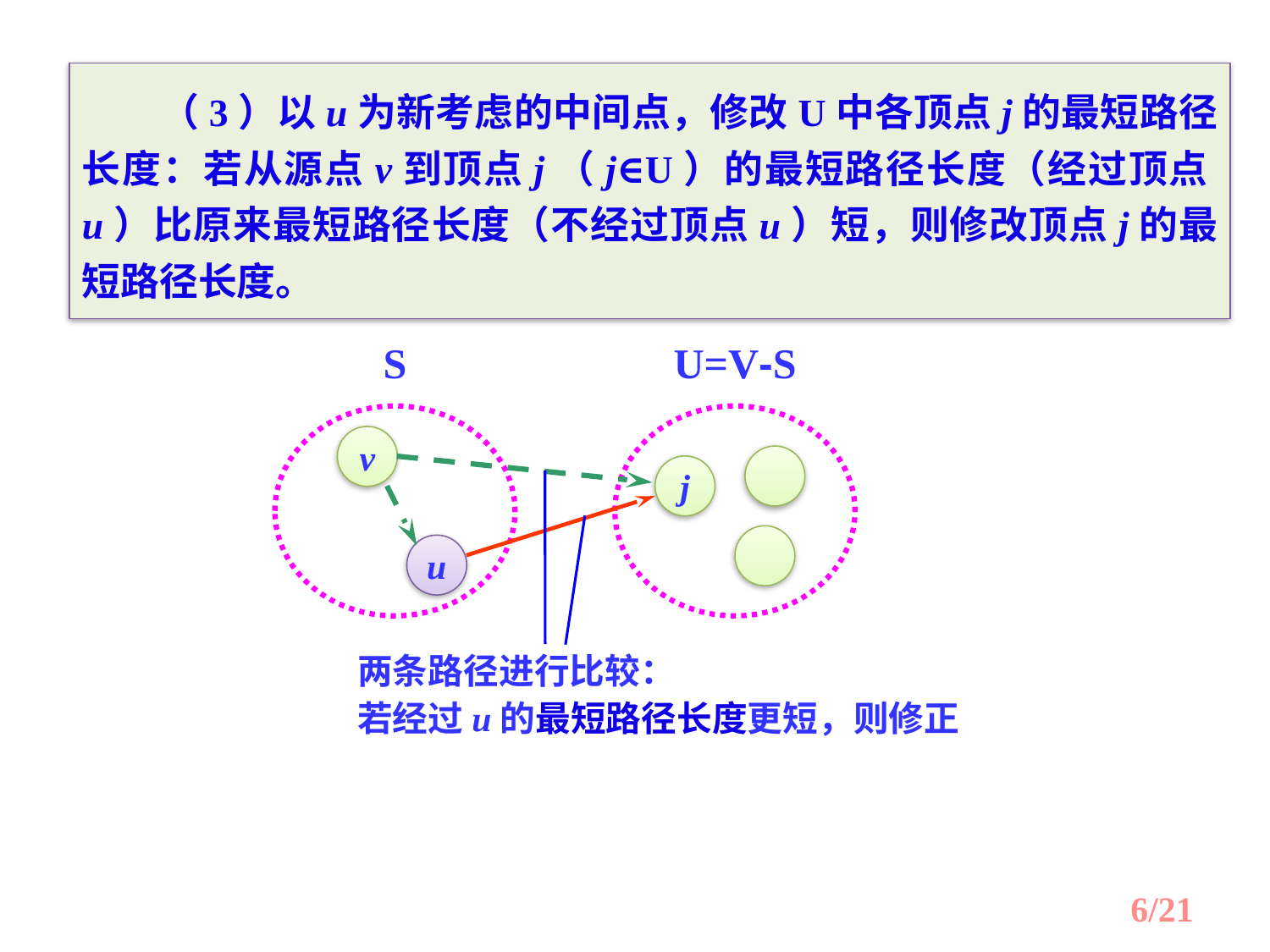

（3）以u为新考虑的中间点，修改U中各顶点j的最短路径长度：若从源点v到顶点j（j∈U）的最短路径长度（经过顶点u）比原来最短路径长度（不经过顶点u）短，则修改顶点j的最短路径长度。
S
U=V-S

v

j

两条路径进行比较：
若经过u的最短路径长度更短，则修正

u
6/21